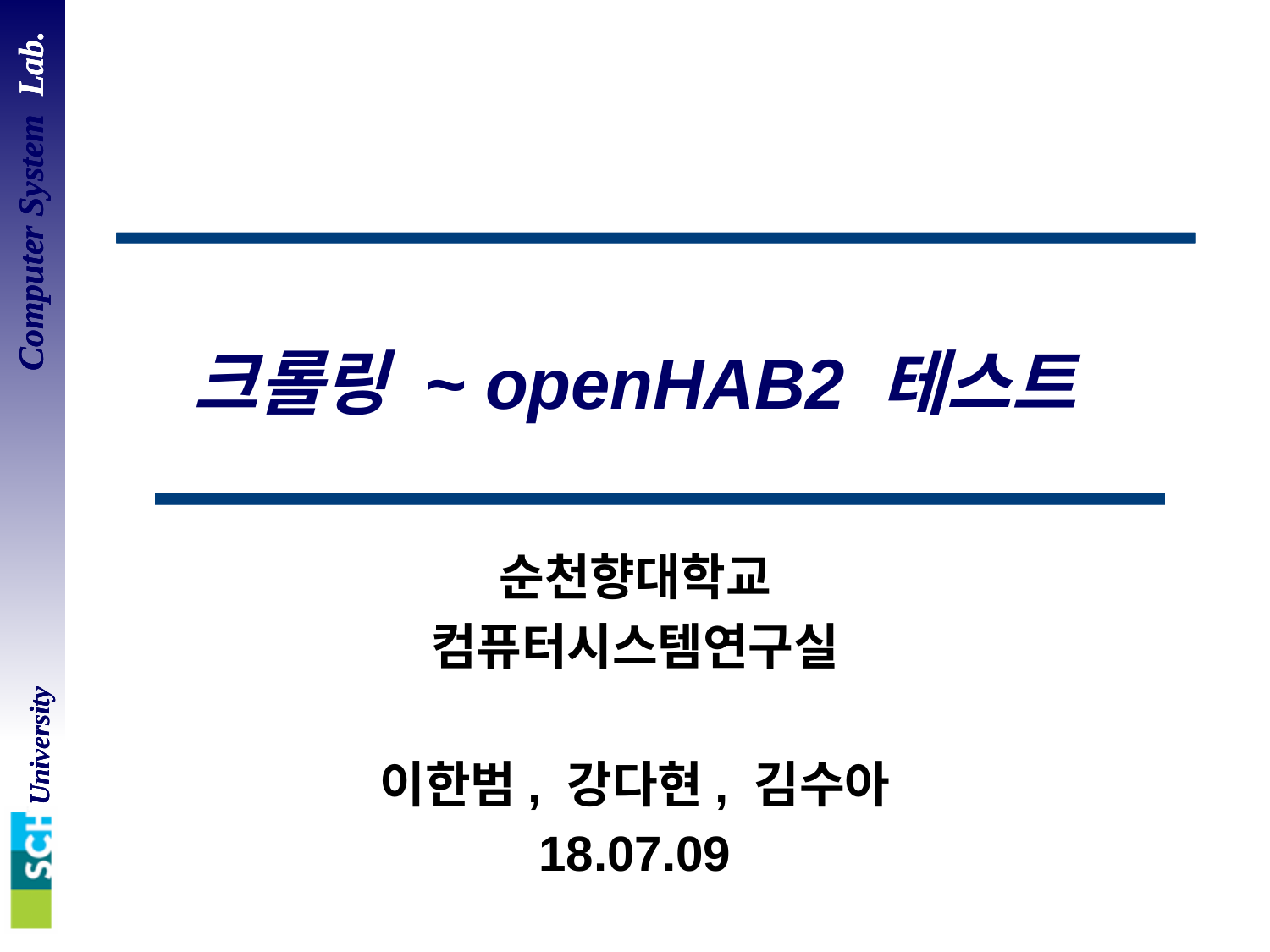

# 크롤링 ~ openHAB2 테스트
순천향대학교
컴퓨터시스템연구실

이한범, 강다현, 김수아
18.07.09